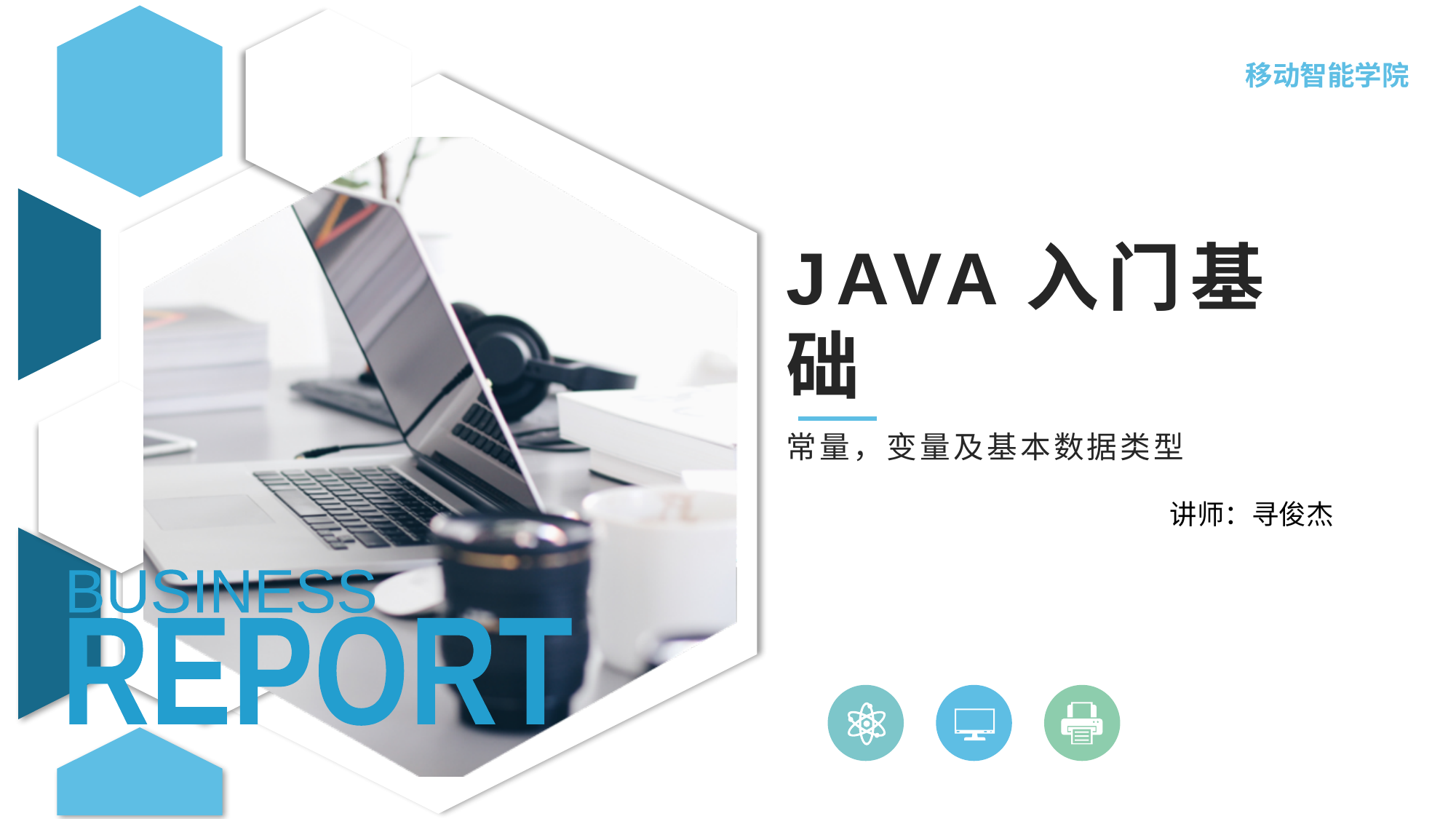

移动智能学院
# JAVA入门基础
常量，变量及基本数据类型
讲师：寻俊杰
BUSINESS
REPORT